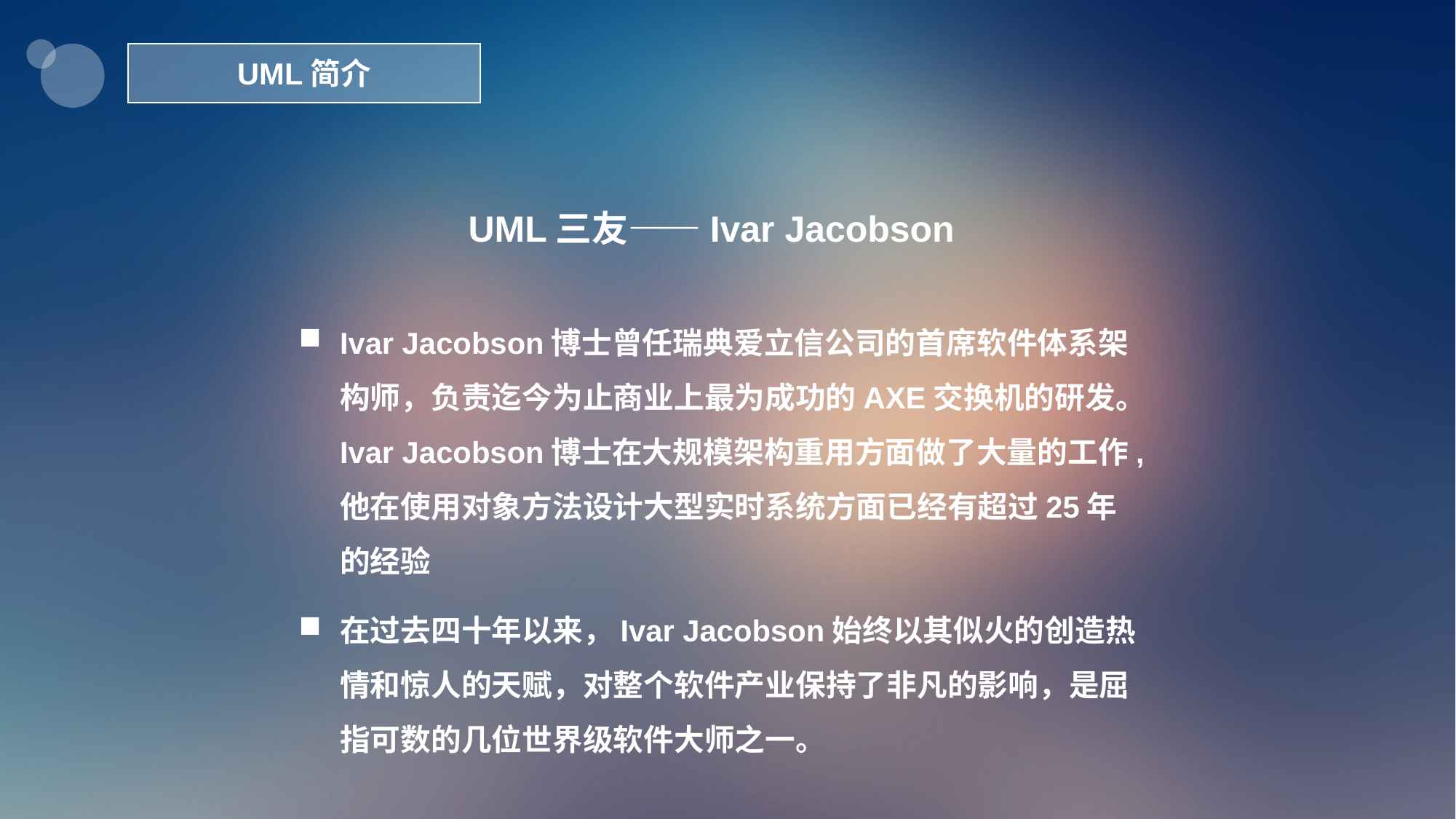

UML简介
UML三友——Ivar Jacobson

Ivar Jacobson博士曾任瑞典爱立信公司的首席软件体系架构师，负责迄今为止商业上最为成功的AXE交换机的研发。Ivar Jacobson博士在大规模架构重用方面做了大量的工作, 他在使用对象方法设计大型实时系统方面已经有超过25年的经验
在过去四十年以来，Ivar Jacobson始终以其似火的创造热情和惊人的天赋，对整个软件产业保持了非凡的影响，是屈指可数的几位世界级软件大师之一。